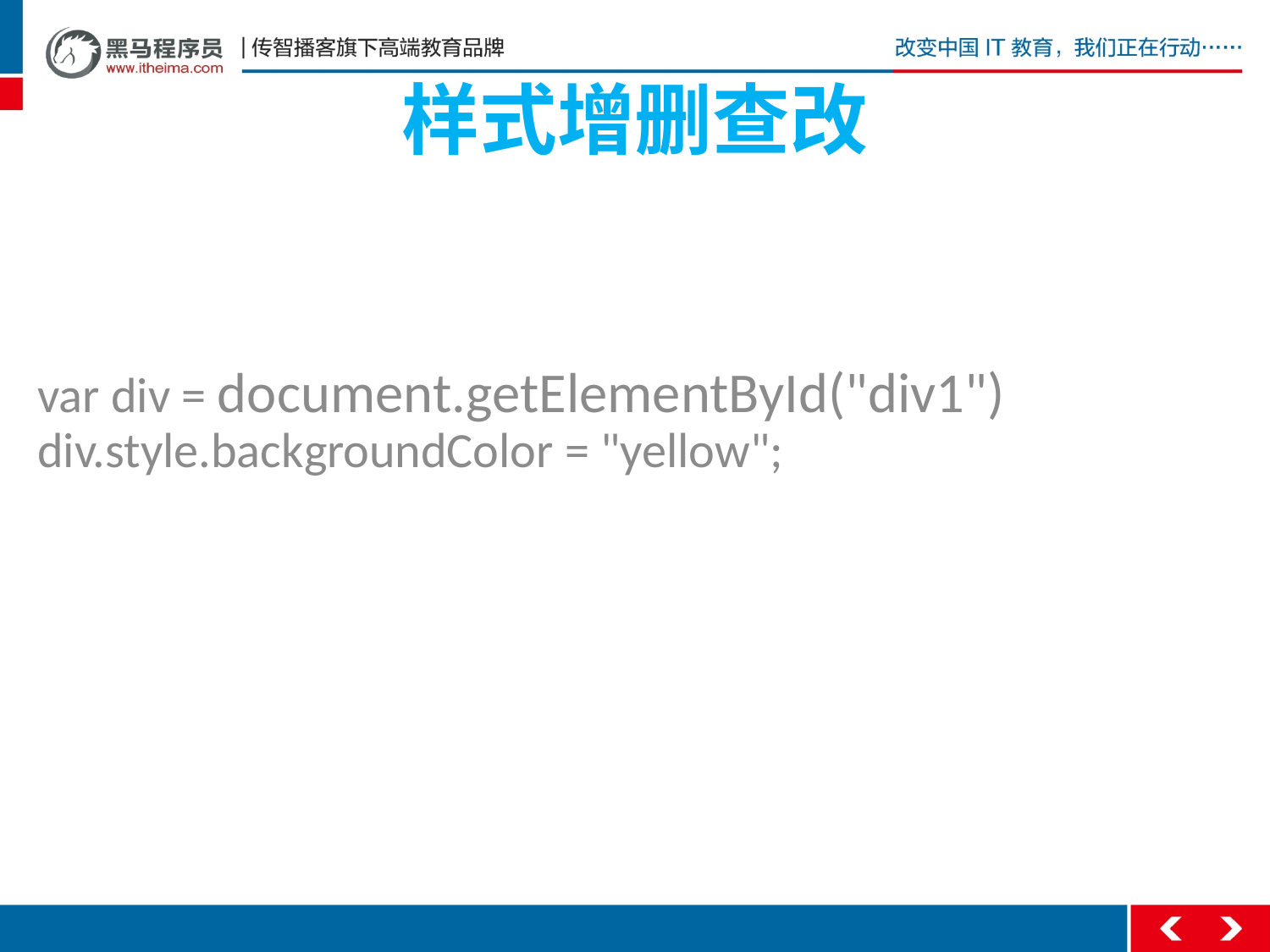

# 样式增删查改
var div = document.getElementById("div1")
div.style.backgroundColor = "yellow";